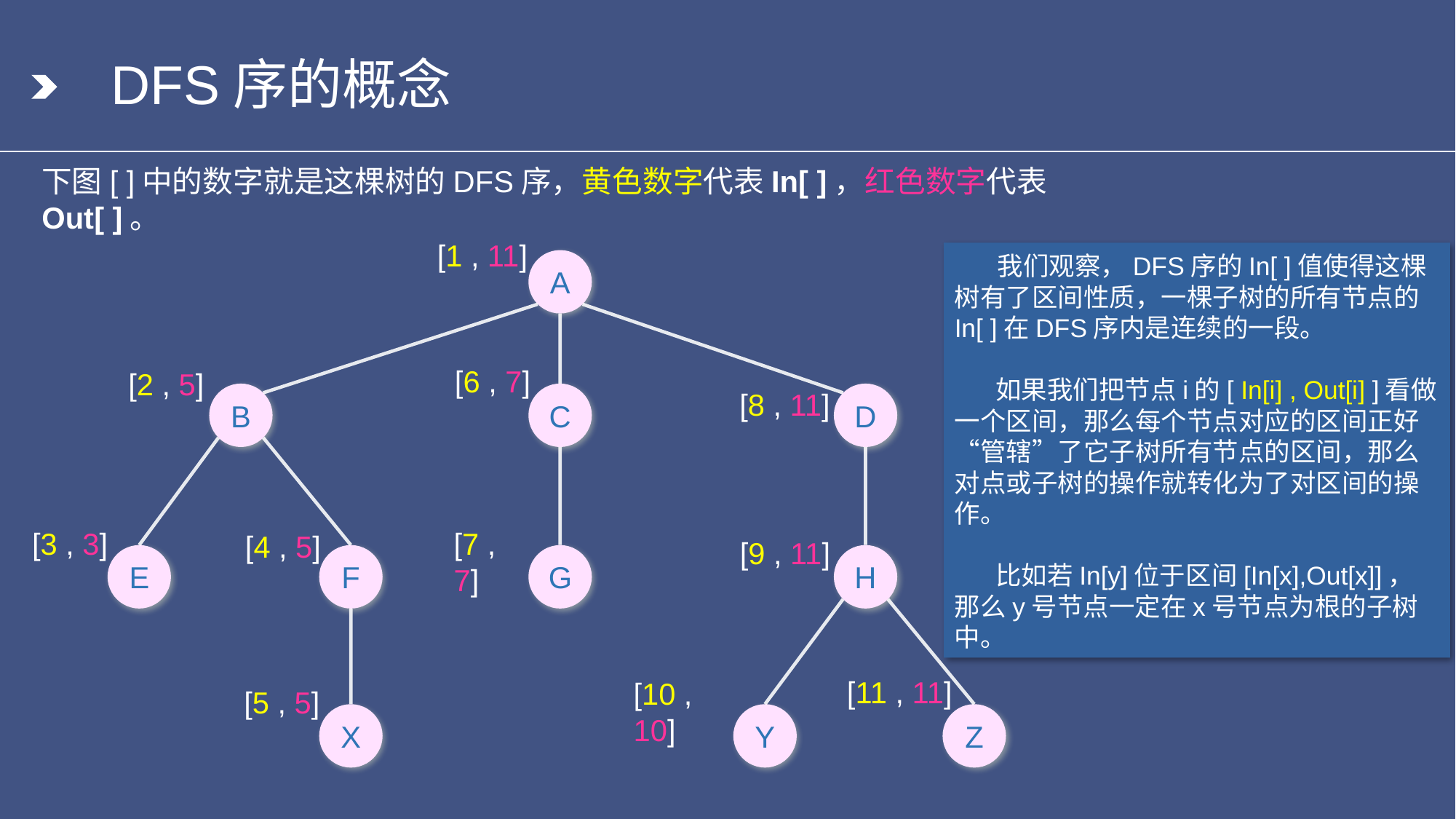

# DFS序的概念
下图[ ]中的数字就是这棵树的DFS序，黄色数字代表In[ ]，红色数字代表Out[ ]。
[1 , 11]
A
B
C
D
E
F
G
H
X
Y
Z
[6 , 7]
[2 , 5]
[8 , 11]
[3 , 3]
[7 , 7]
[4 , 5]
[9 , 11]
[11 , 11]
[10 , 10]
[5 , 5]
      我们观察，DFS序的In[ ]值使得这棵树有了区间性质，一棵子树的所有节点的In[ ]在DFS序内是连续的一段。

      如果我们把节点i的[ In[i] , Out[i] ]看做一个区间，那么每个节点对应的区间正好“管辖”了它子树所有节点的区间，那么对点或子树的操作就转化为了对区间的操作。

      比如若In[y]位于区间[In[x],Out[x]]，那么y号节点一定在x号节点为根的子树中。